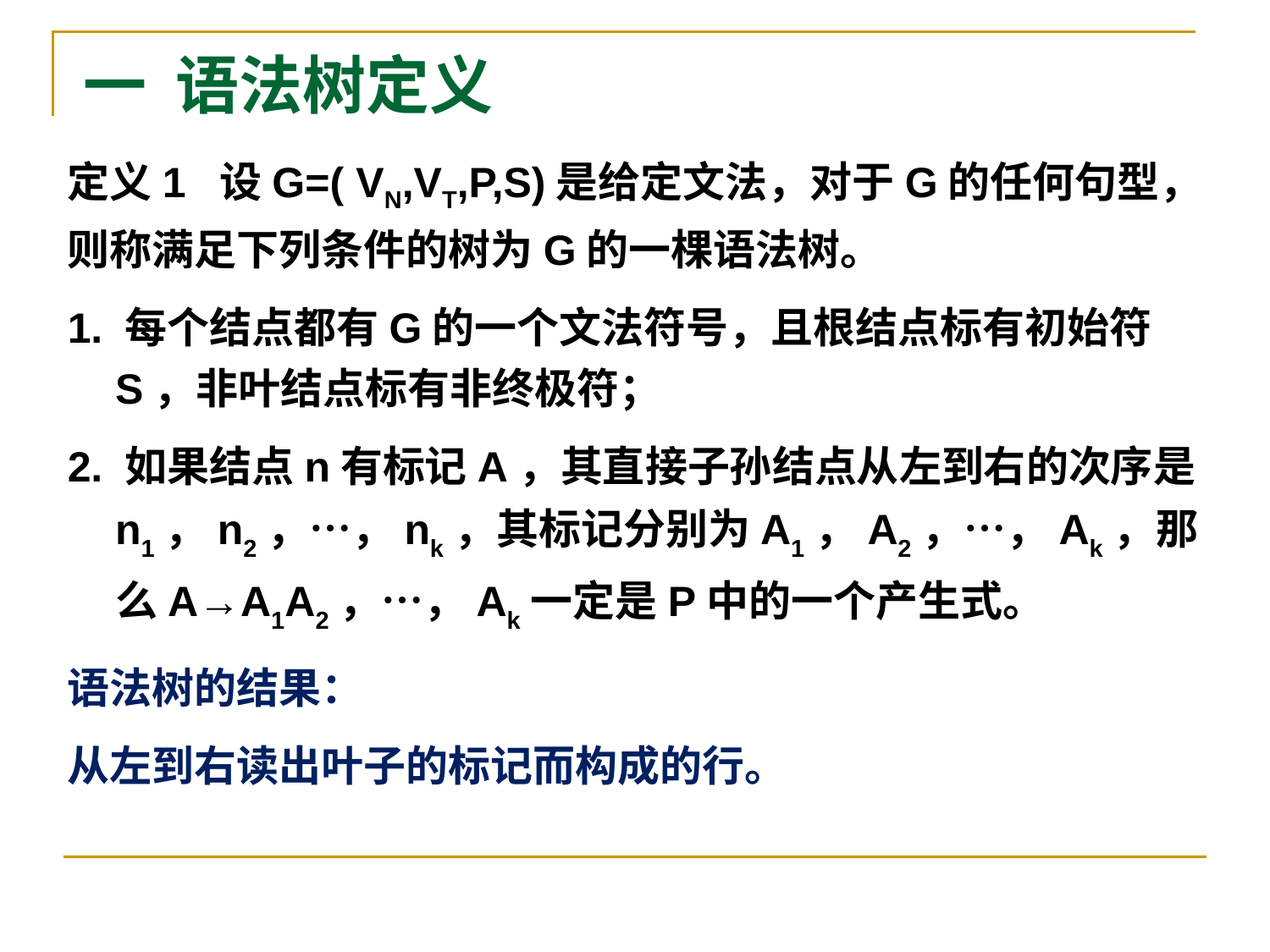

# 一  语法树定义
定义1  设G=( VN,VT,P,S)是给定文法，对于G的任何句型，则称满足下列条件的树为G的一棵语法树。
1. 每个结点都有G的一个文法符号，且根结点标有初始符S，非叶结点标有非终极符；
2. 如果结点n有标记A，其直接子孙结点从左到右的次序是n1，n2，…，nk，其标记分别为A1，A2，…，Ak，那么A→A1A2，…，Ak一定是P中的一个产生式。
语法树的结果：
从左到右读出叶子的标记而构成的行。
90